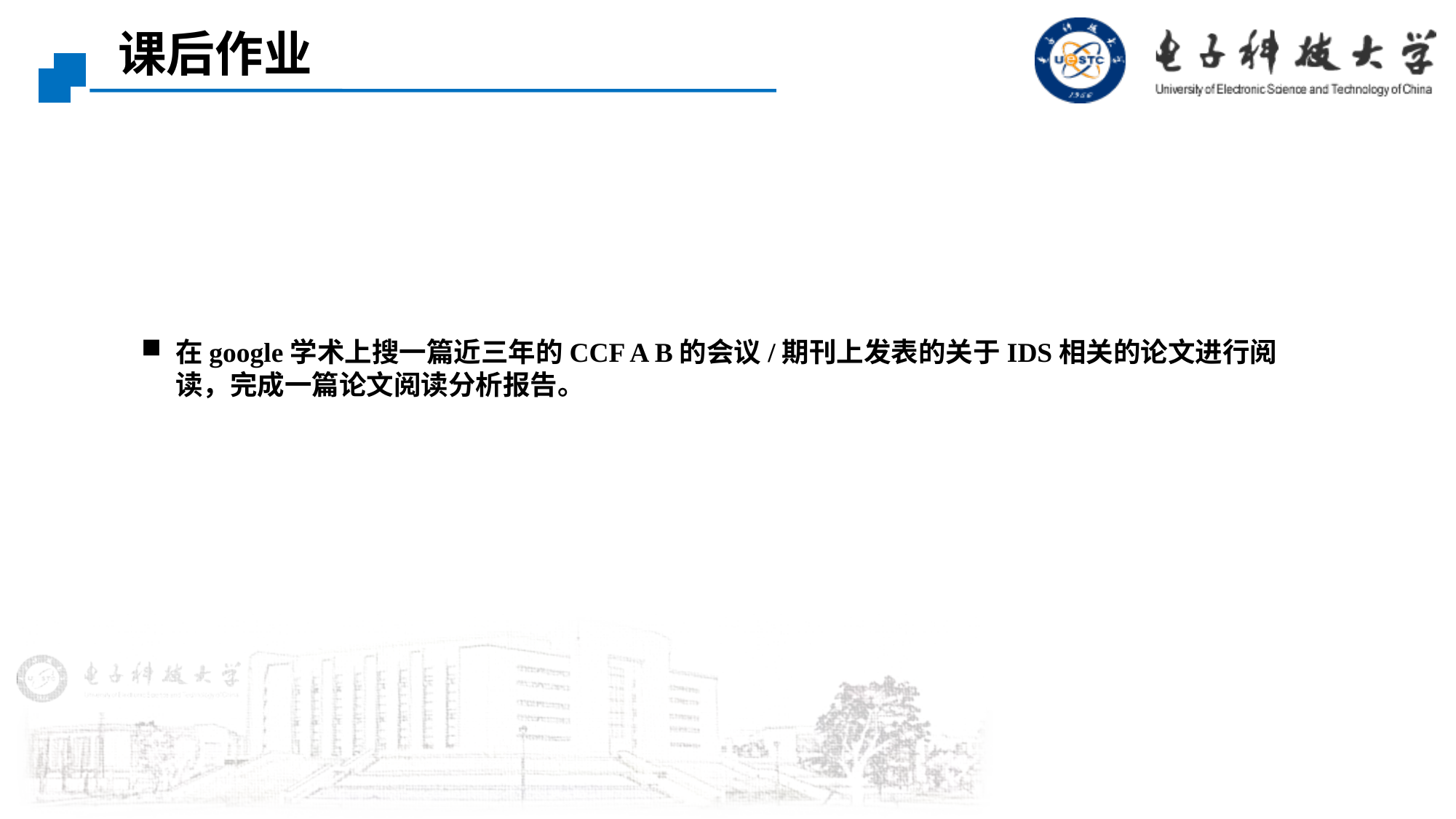

课后作业
在google学术上搜一篇近三年的CCF A B的会议/期刊上发表的关于IDS相关的论文进行阅读，完成一篇论文阅读分析报告。